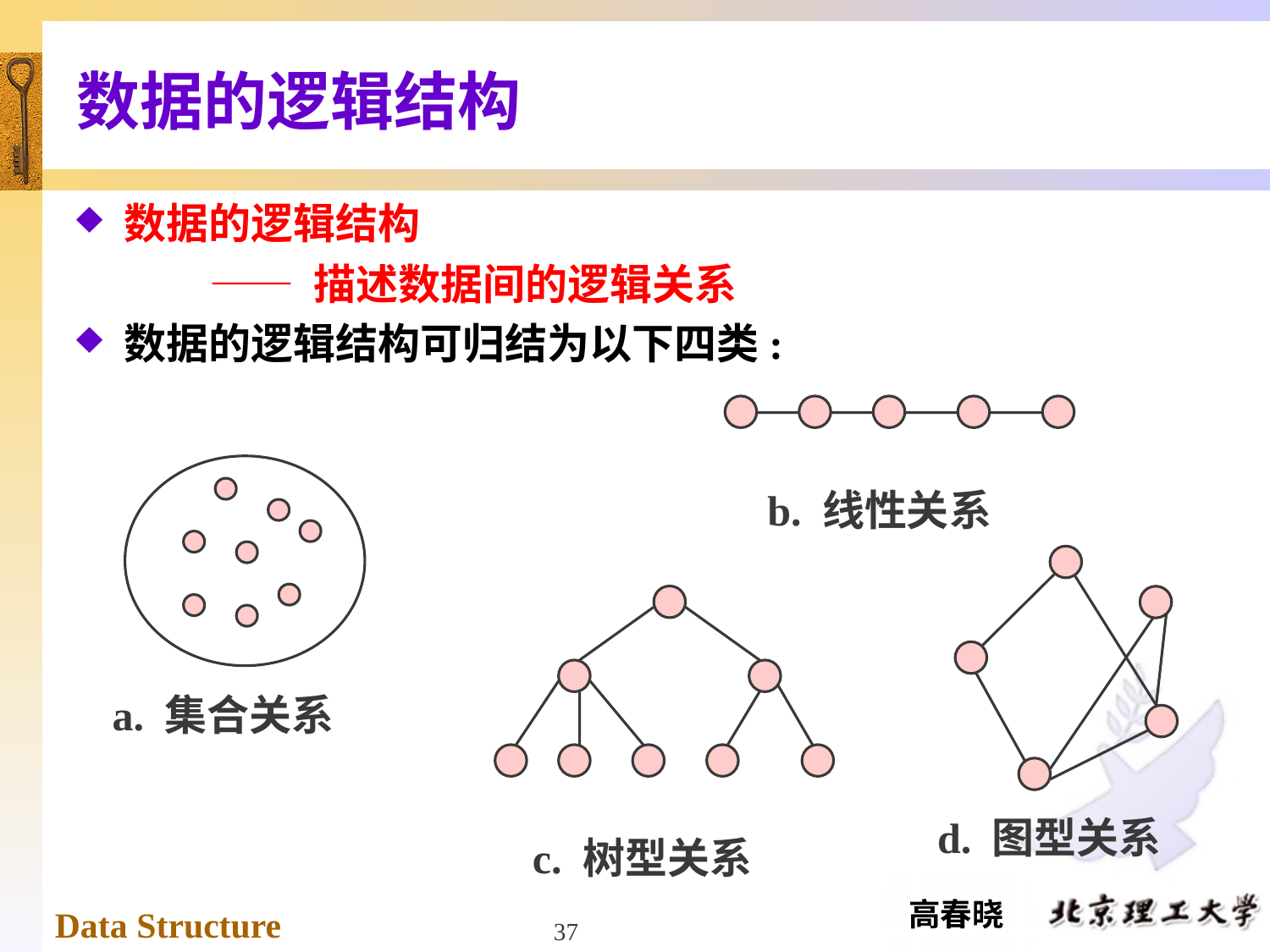

# 数据的逻辑结构
数据的逻辑结构
              —— 描述数据间的逻辑关系
数据的逻辑结构可归结为以下四类:

b. 线性关系

a. 集合关系
d. 图型关系
c. 树型关系
37